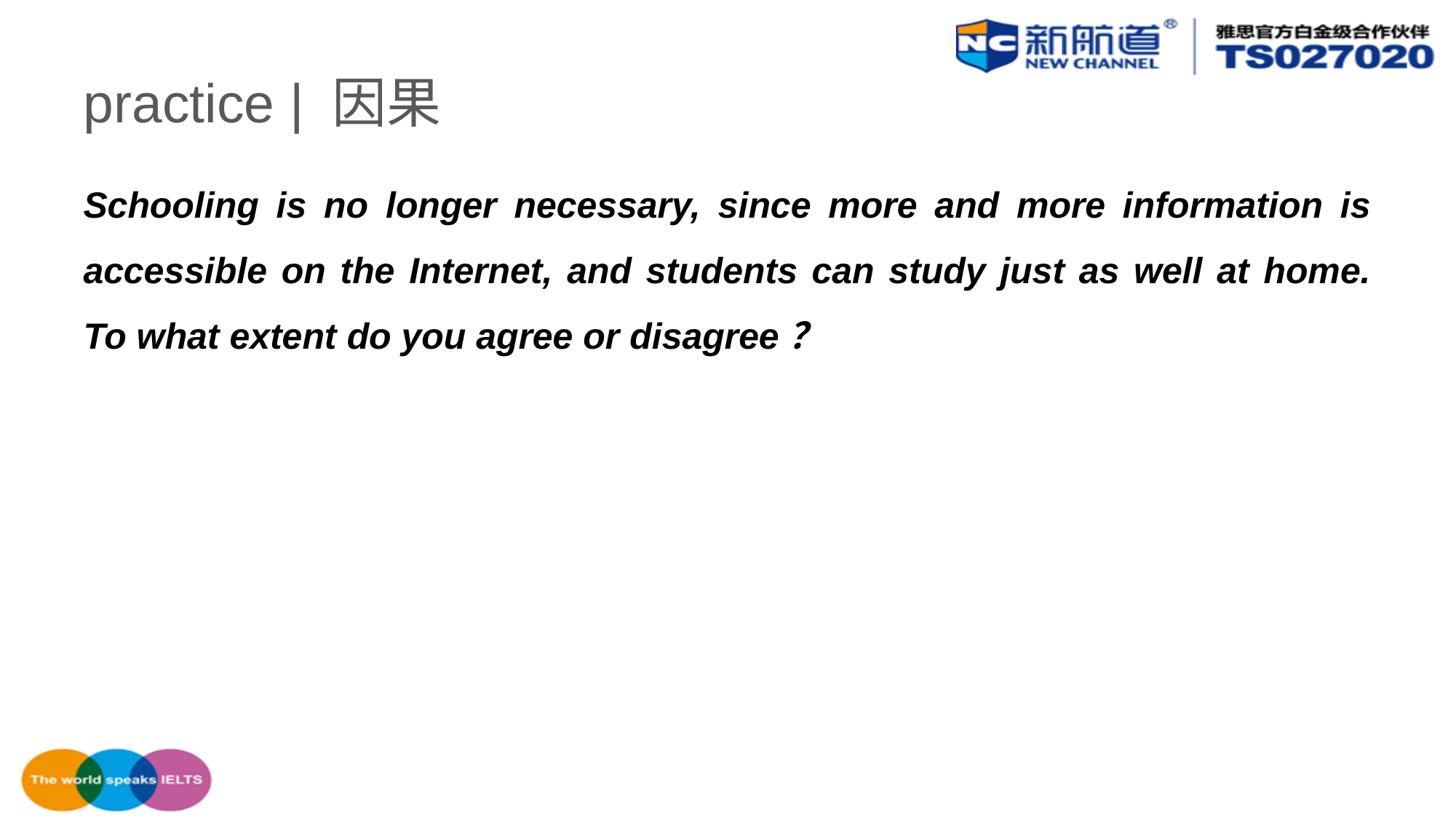

# practice | 因果
Schooling is no longer necessary, since more and more information is accessible on the Internet, and students can study just as well at home. To what extent do you agree or disagree？